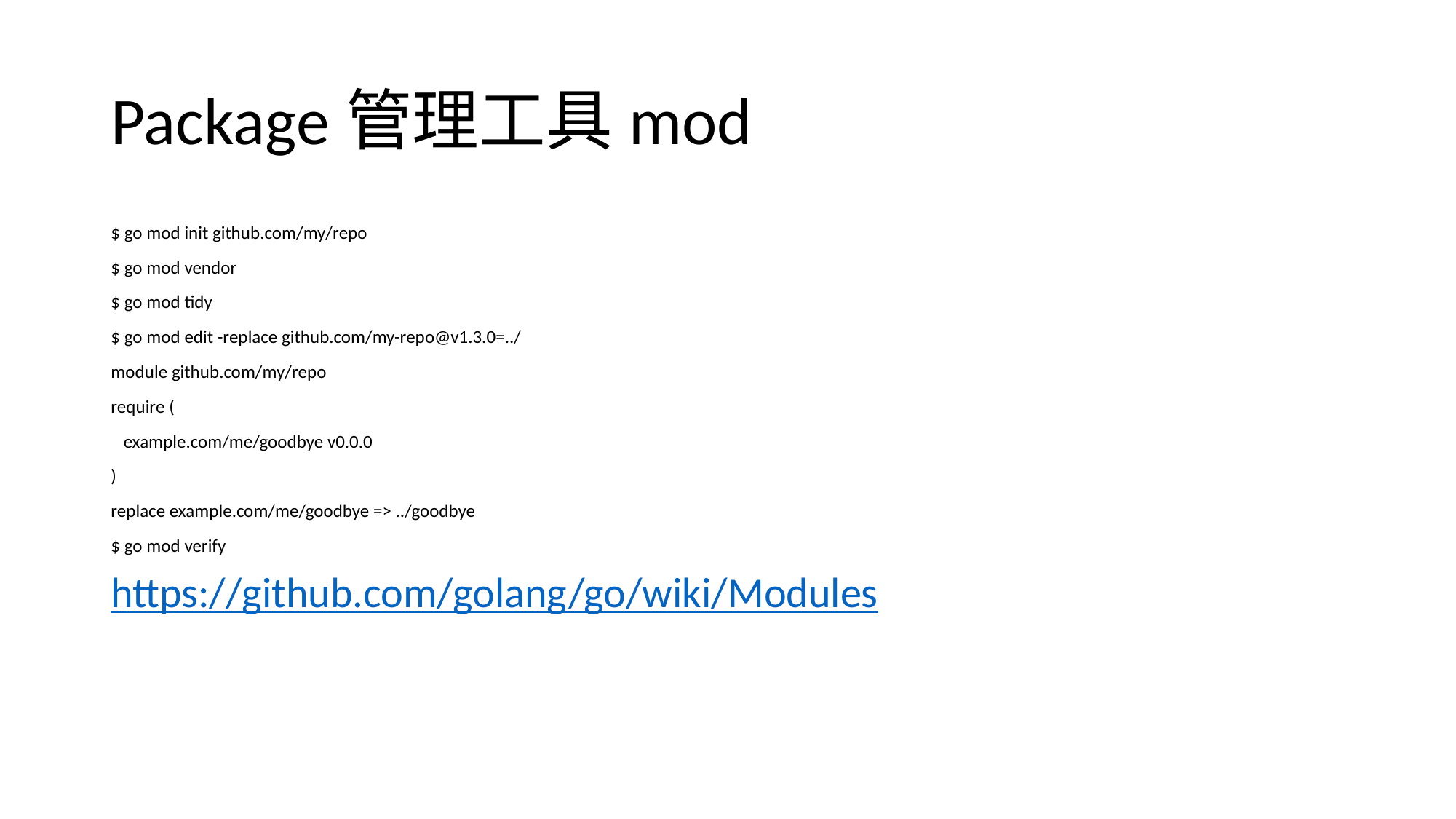

# Package管理工具mod
$ go mod init github.com/my/repo
$ go mod vendor
$ go mod tidy
$ go mod edit -replace github.com/my-repo@v1.3.0=../
module github.com/my/repo
require (
   example.com/me/goodbye v0.0.0
)
replace example.com/me/goodbye => ../goodbye
$ go mod verify
https://github.com/golang/go/wiki/Modules